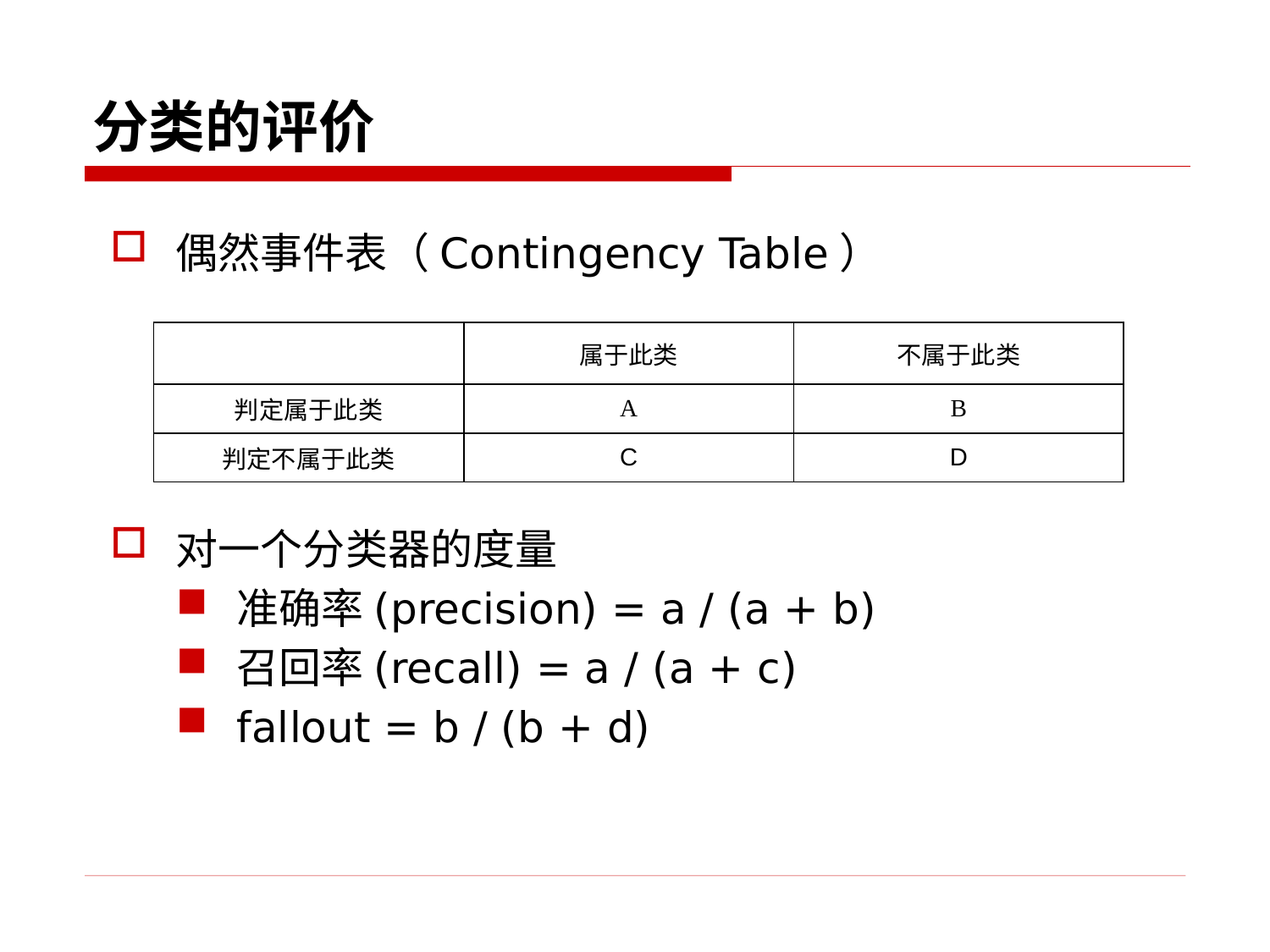

分类的评价
偶然事件表（Contingency Table）

对一个分类器的度量
准确率(precision) = a / (a + b)
召回率(recall) = a / (a + c)
fallout = b / (b + d)

|  | 属于此类 | 不属于此类 |
| --- | --- | --- |
| 判定属于此类 | A | B |
| 判定不属于此类 | C | D |